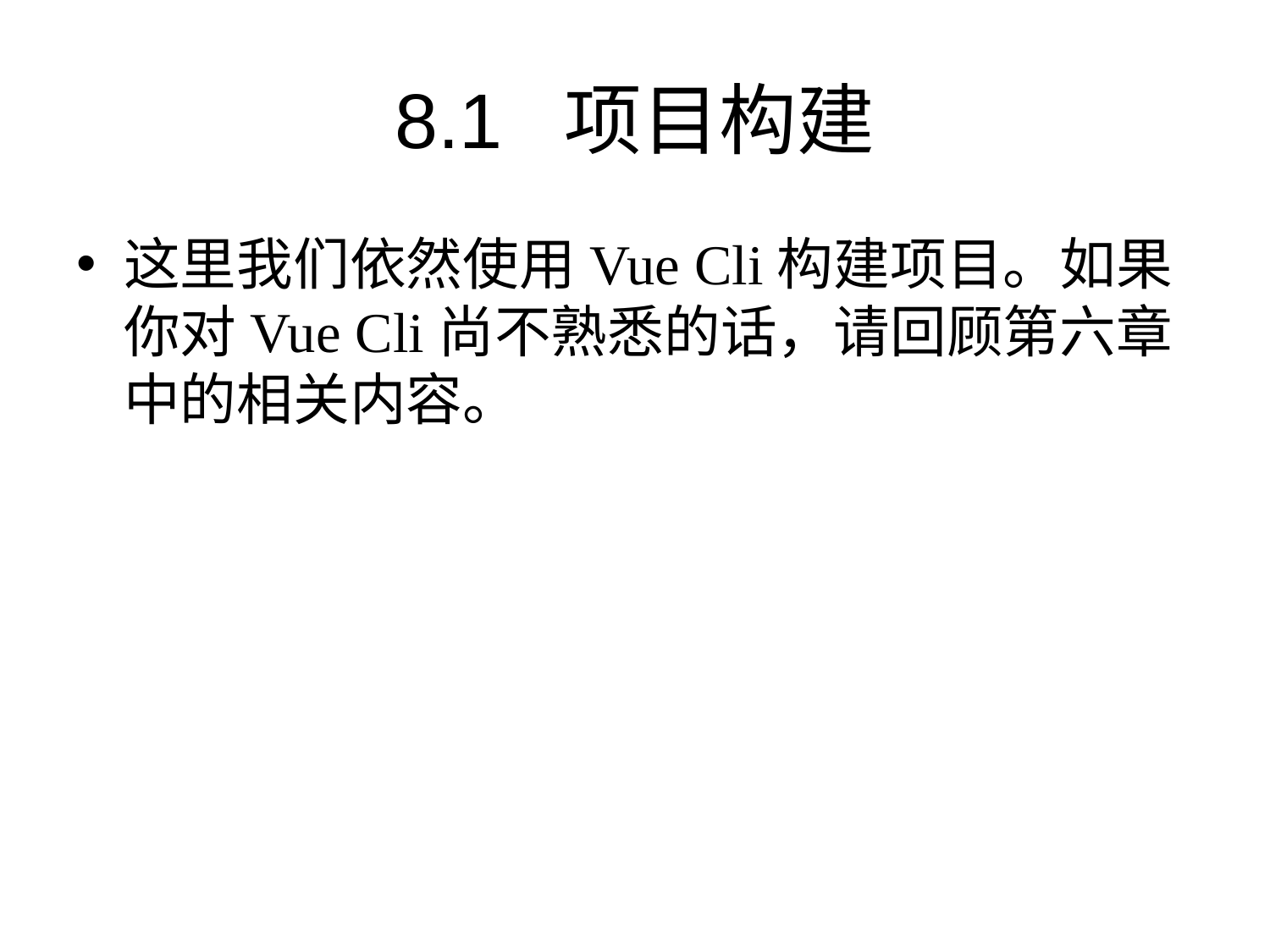

# 8.1  项目构建
这里我们依然使用Vue Cli构建项目。如果你对Vue Cli尚不熟悉的话，请回顾第六章中的相关内容。